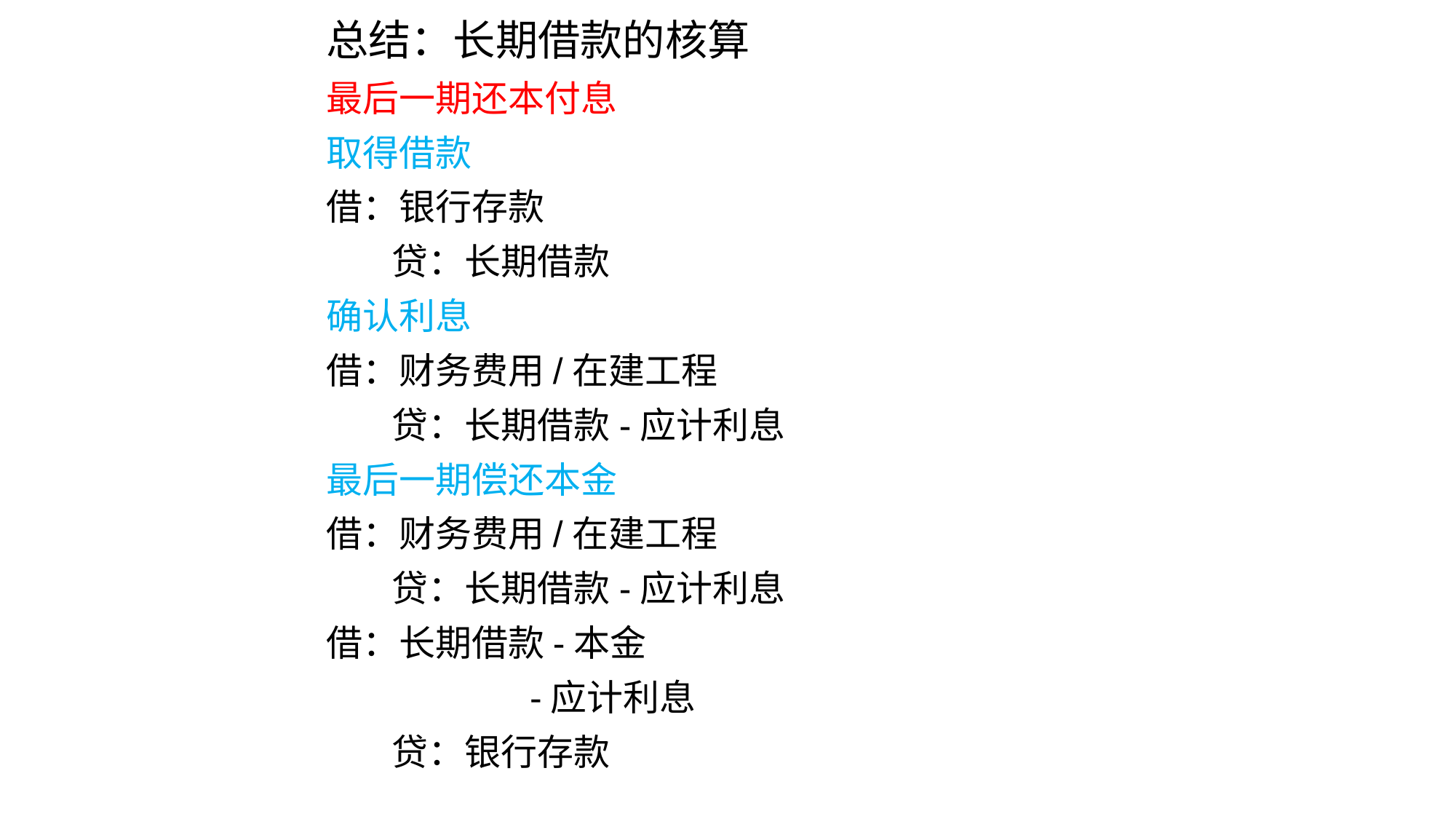

总结：长期借款的核算
最后一期还本付息
取得借款
借：银行存款
       贷：长期借款
确认利息
借：财务费用/在建工程
       贷：长期借款-应计利息
最后一期偿还本金
借：财务费用/在建工程
       贷：长期借款-应计利息
借：长期借款-本金
                    -应计利息
       贷：银行存款